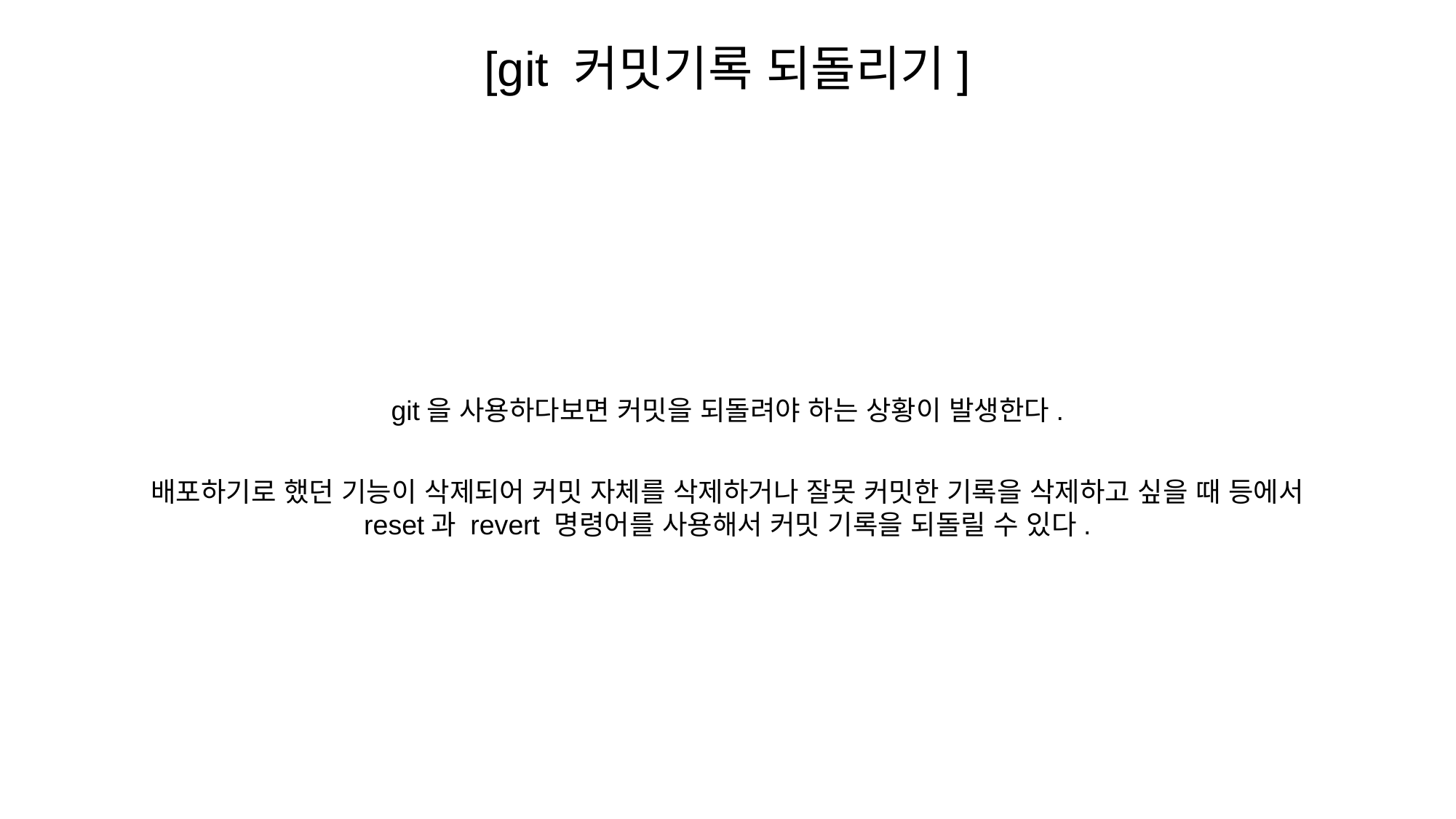

[git 커밋기록 되돌리기]
git을 사용하다보면 커밋을 되돌려야 하는 상황이 발생한다.
배포하기로 했던 기능이 삭제되어 커밋 자체를 삭제하거나 잘못 커밋한 기록을 삭제하고 싶을 때 등에서
reset과 revert 명령어를 사용해서 커밋 기록을 되돌릴 수 있다.